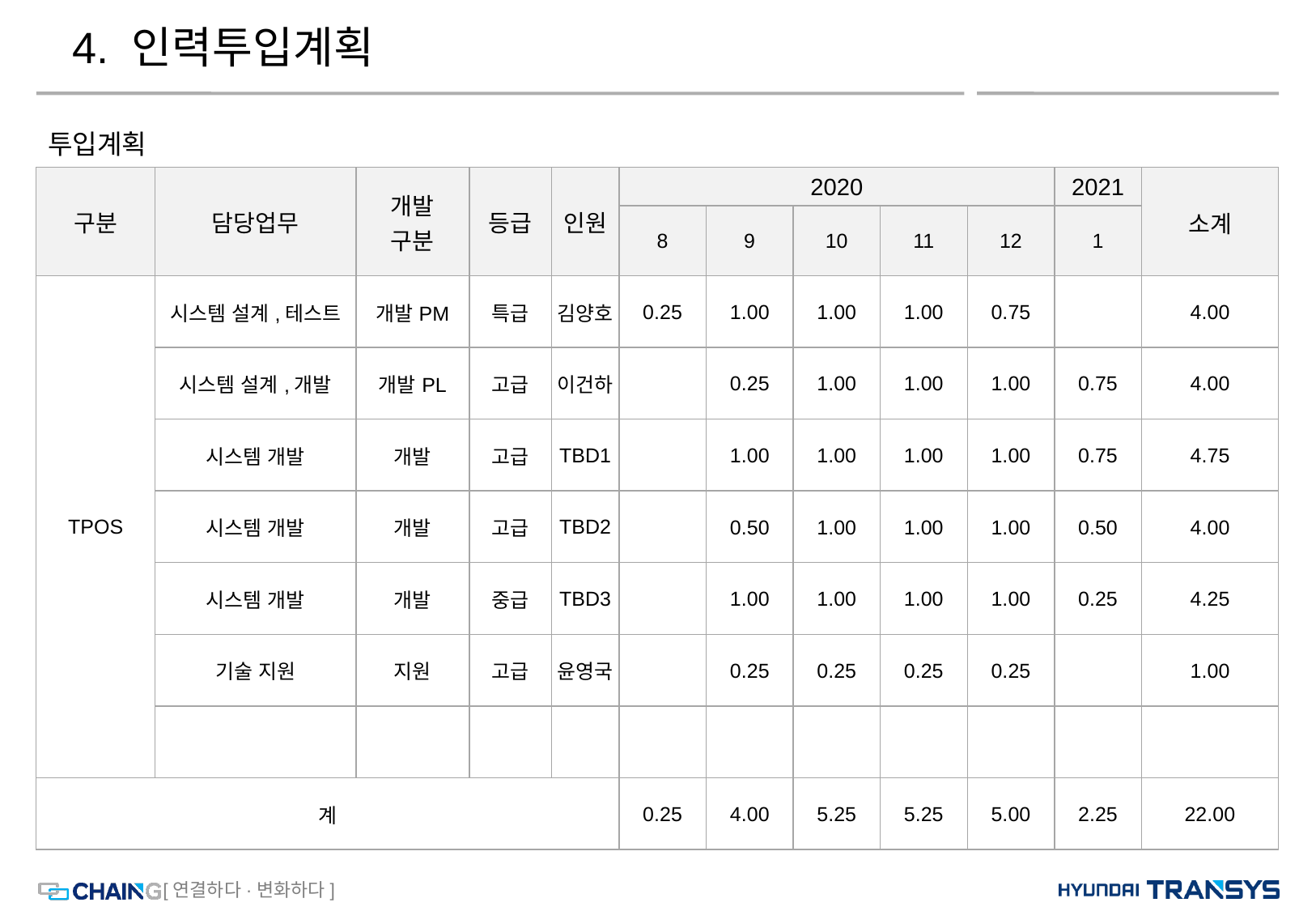

# 4. 인력투입계획
투입계획
| 구분 | 담당업무 | 개발 구분 | 등급 | 인원 | 2020 |  |  |  |  | 2021 | 소계 |
| --- | --- | --- | --- | --- | --- | --- | --- | --- | --- | --- | --- |
|  |  |  |  |  | 8 | 9 | 10 | 11 | 12 | 1 |  |
| TPOS | 시스템 설계,테스트 | 개발PM | 특급 | 김양호 | 0.25 | 1.00 | 1.00 | 1.00 | 0.75 |  | 4.00 |
|  | 시스템 설계,개발 | 개발PL | 고급 | 이건하 |  | 0.25 | 1.00 | 1.00 | 1.00 | 0.75 | 4.00 |
|  | 시스템 개발 | 개발 | 고급 | TBD1 |  | 1.00 | 1.00 | 1.00 | 1.00 | 0.75 | 4.75 |
|  | 시스템 개발 | 개발 | 고급 | TBD2 |  | 0.50 | 1.00 | 1.00 | 1.00 | 0.50 | 4.00 |
|  | 시스템 개발 | 개발 | 중급 | TBD3 |  | 1.00 | 1.00 | 1.00 | 1.00 | 0.25 | 4.25 |
|  | 기술 지원 | 지원 | 고급 | 윤영국 |  | 0.25 | 0.25 | 0.25 | 0.25 |  | 1.00 |
|  |  |  |  |  |  |  |  |  |  |  |  |
| 계 |  |  |  |  | 0.25 | 4.00 | 5.25 | 5.25 | 5.00 | 2.25 | 22.00 |